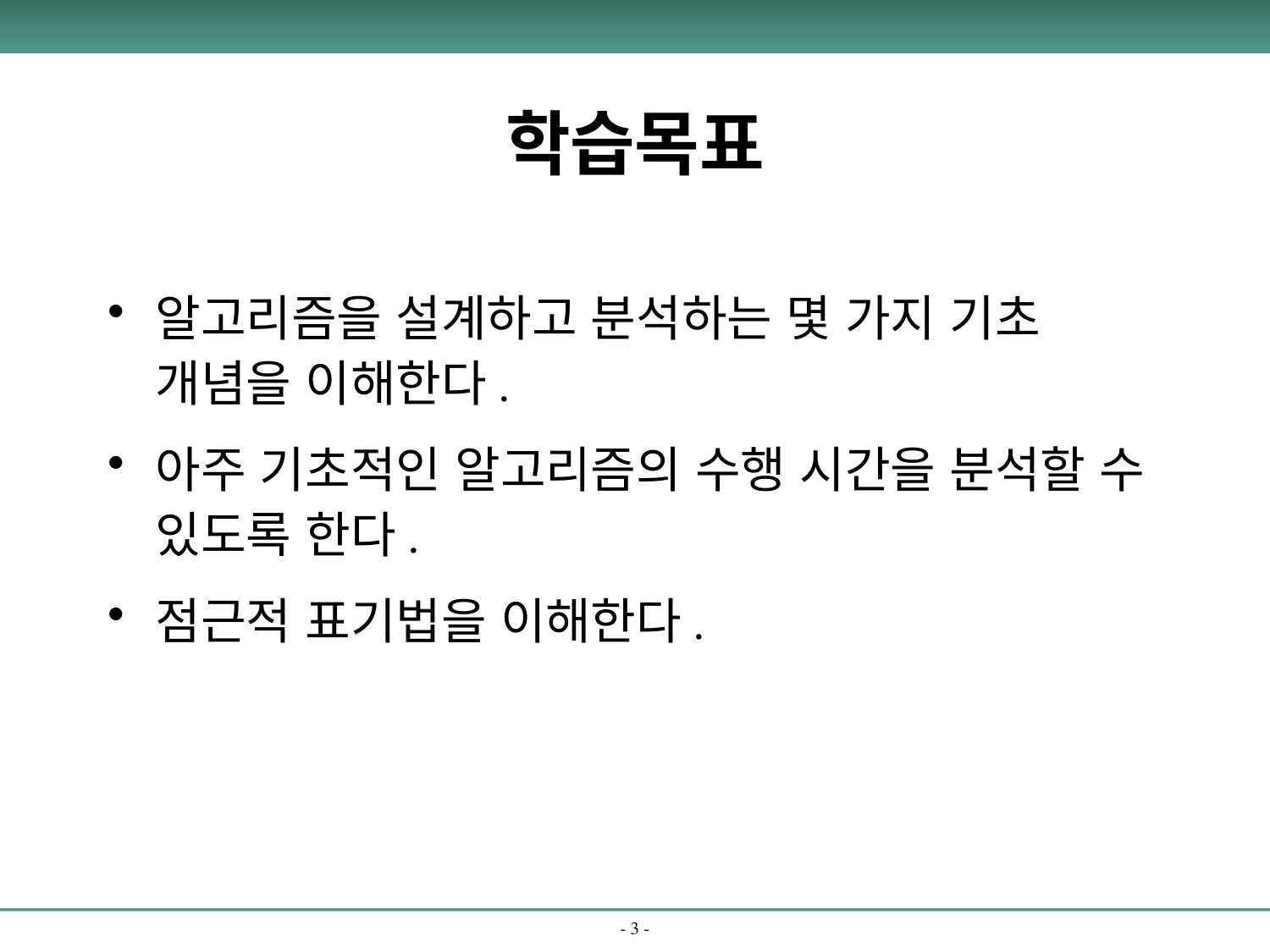

# 학습목표
알고리즘을 설계하고 분석하는 몇 가지 기초 개념을 이해한다.
아주 기초적인 알고리즘의 수행 시간을 분석할 수 있도록 한다.
점근적 표기법을 이해한다.